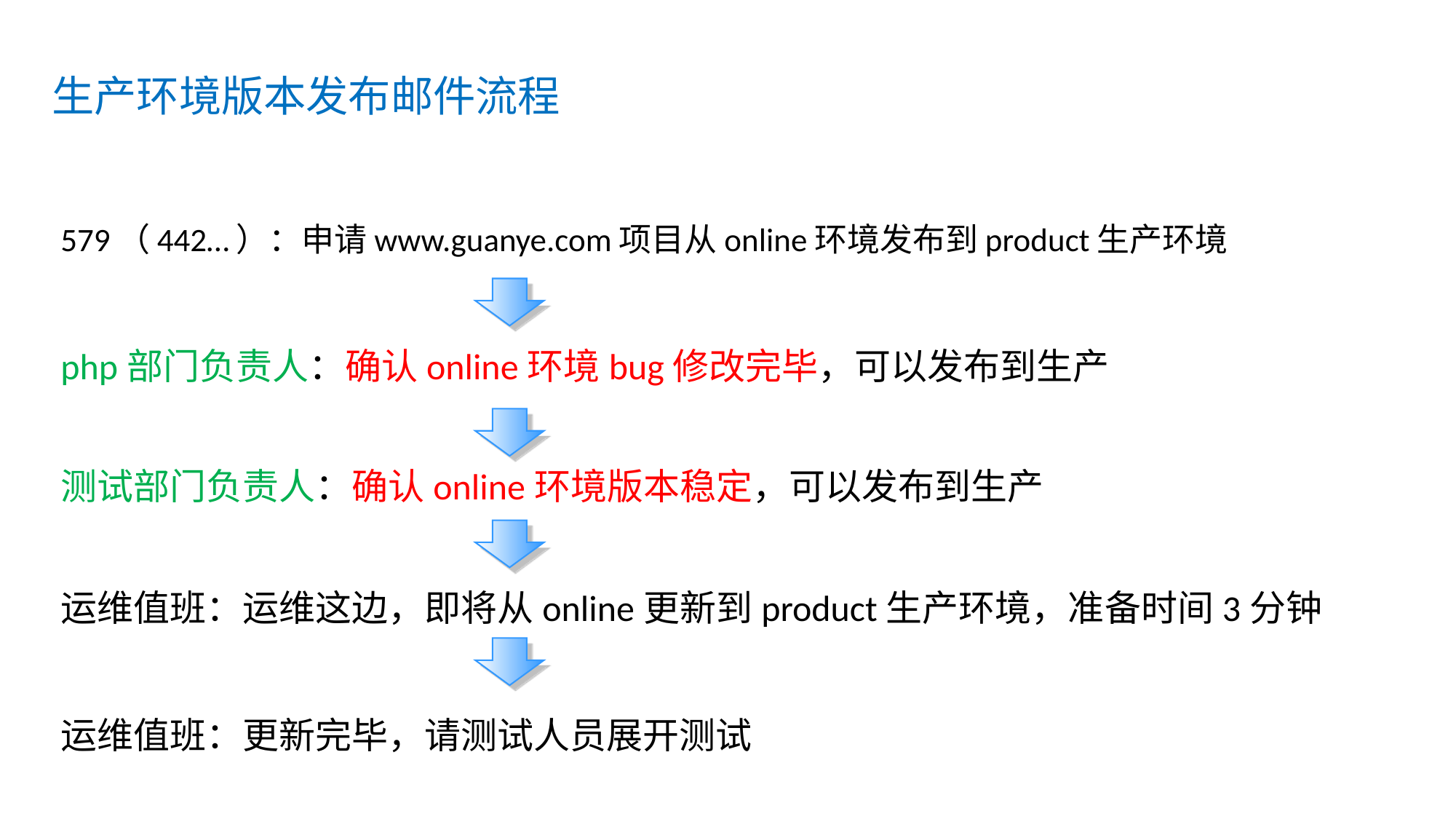

生产环境版本发布邮件流程
579（442…）：申请www.guanye.com项目从online环境发布到product生产环境

php部门负责人：确认online环境bug修改完毕，可以发布到生产

测试部门负责人：确认online环境版本稳定，可以发布到生产

运维值班：运维这边，即将从online更新到product生产环境，准备时间3分钟

运维值班：更新完毕，请测试人员展开测试